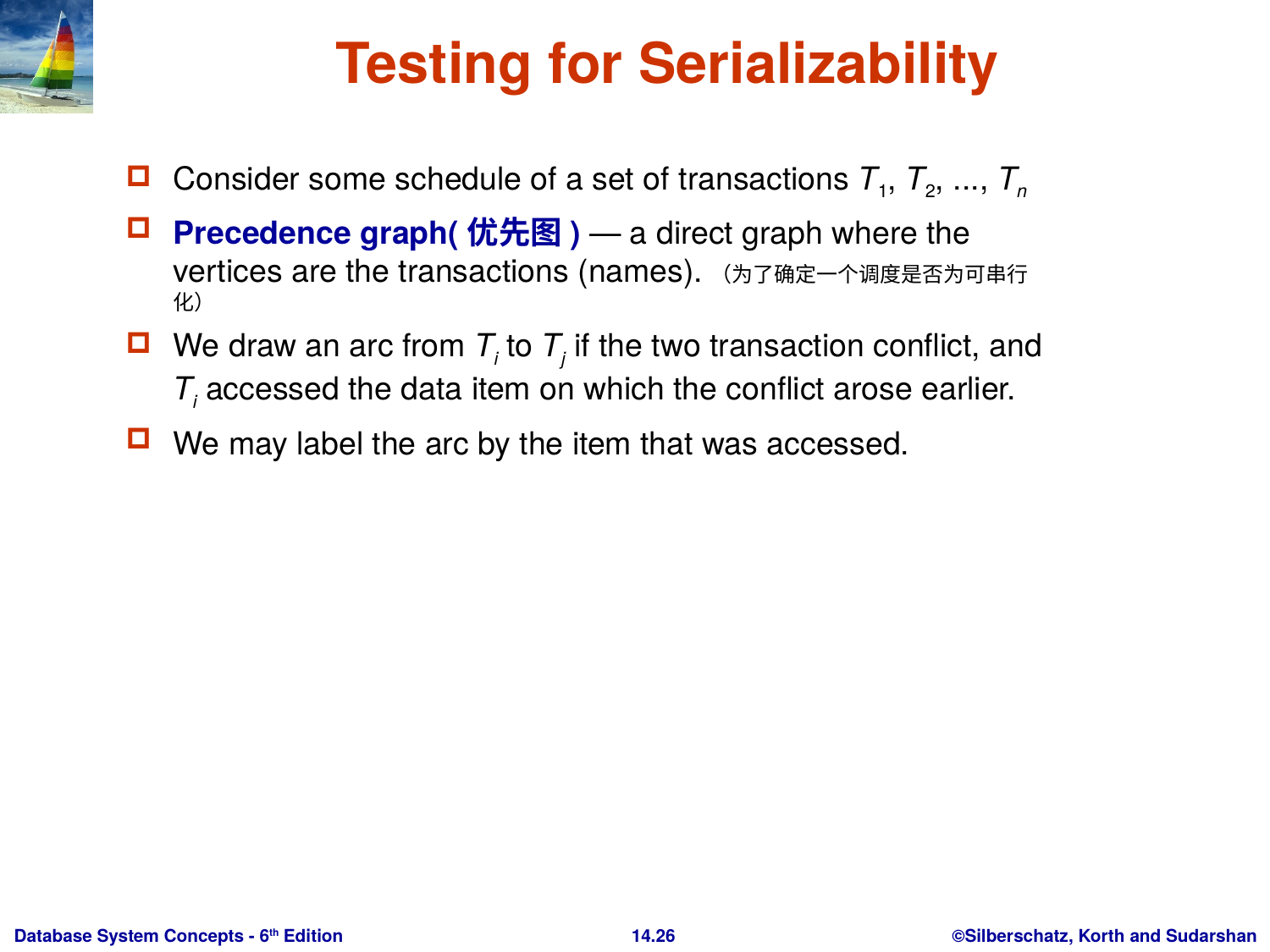

# Testing for Serializability
Consider some schedule of a set of transactions T1, T2, ..., Tn
Precedence graph(优先图) — a direct graph where the vertices are the transactions (names).（为了确定一个调度是否为可串行化）
We draw an arc from Ti to Tj if the two transaction conflict, and Ti accessed the data item on which the conflict arose earlier.
We may label the arc by the item that was accessed.